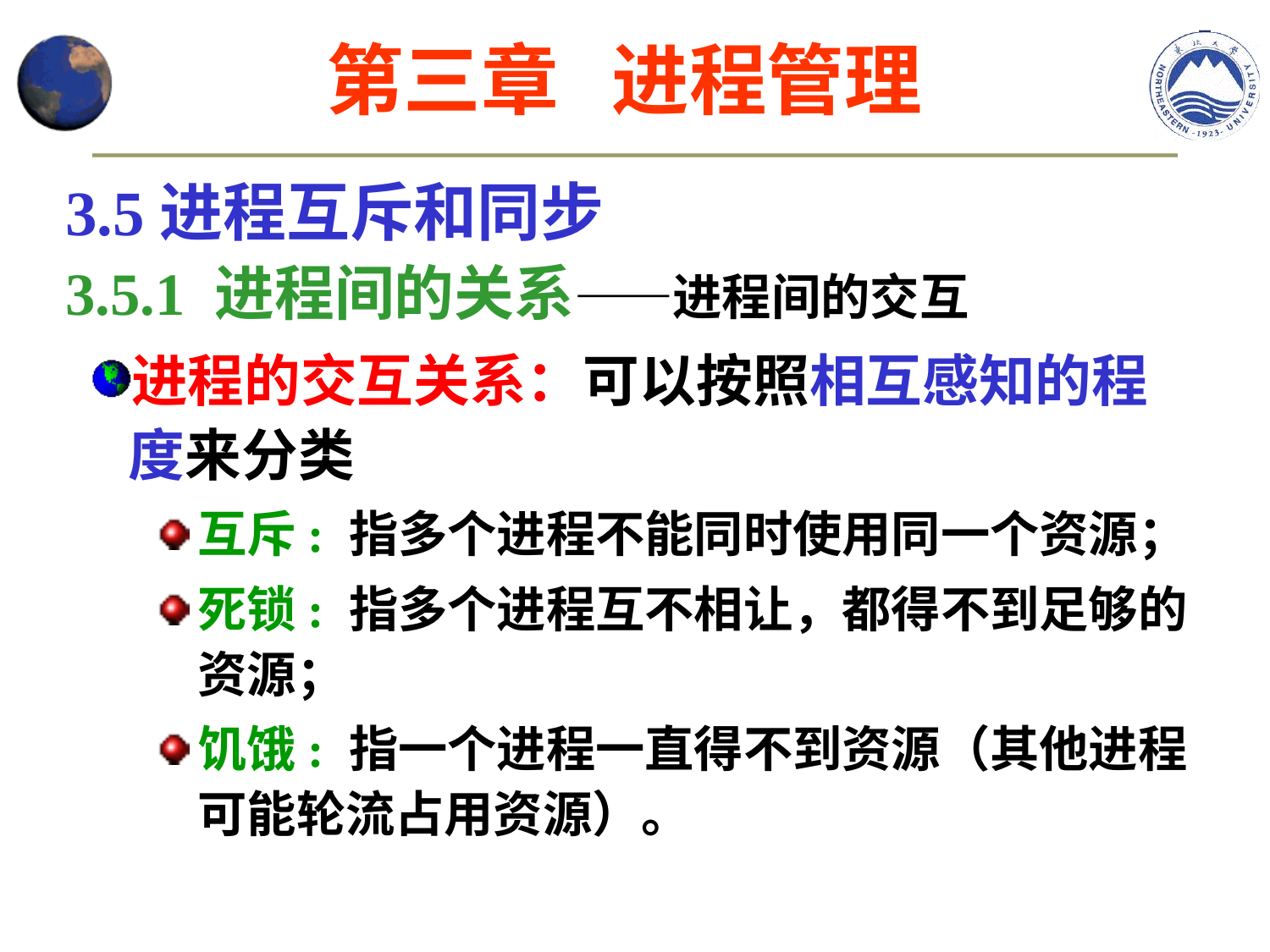

第三章   进程管理
3.5进程互斥和同步
3.5.1 进程间的关系——进程间的交互
进程的交互关系：可以按照相互感知的程度来分类
互斥: 指多个进程不能同时使用同一个资源；
死锁: 指多个进程互不相让，都得不到足够的资源；
饥饿: 指一个进程一直得不到资源（其他进程可能轮流占用资源）。